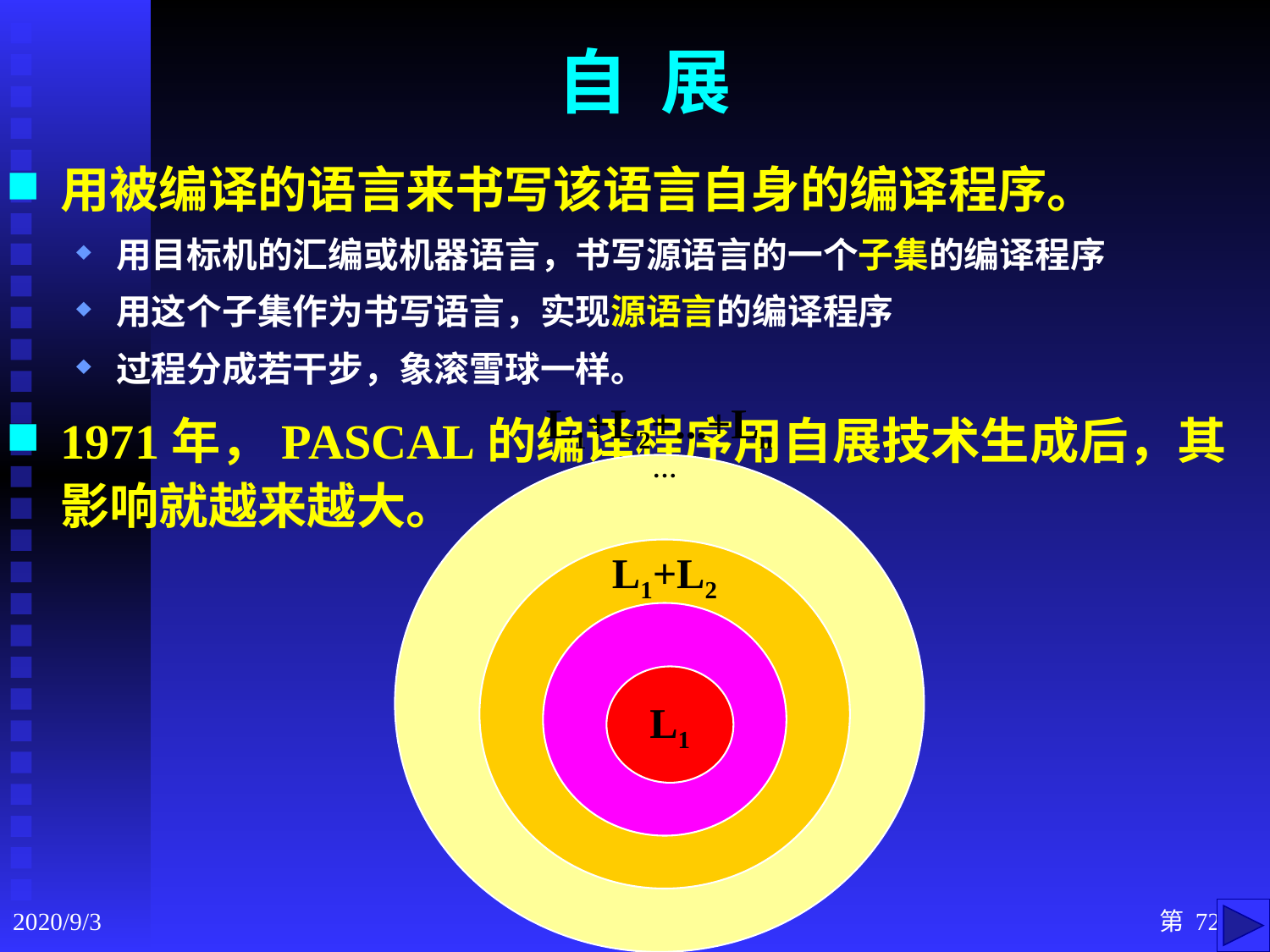

# 自  展
用被编译的语言来书写该语言自身的编译程序。
用目标机的汇编或机器语言，书写源语言的一个子集的编译程序
用这个子集作为书写语言，实现源语言的编译程序
过程分成若干步，象滚雪球一样。
1971年，PASCAL的编译程序用自展技术生成后，其影响就越来越大。

L1+L2+...+Ln

…

L1+L2

L1
2020/9/3
第 72 页